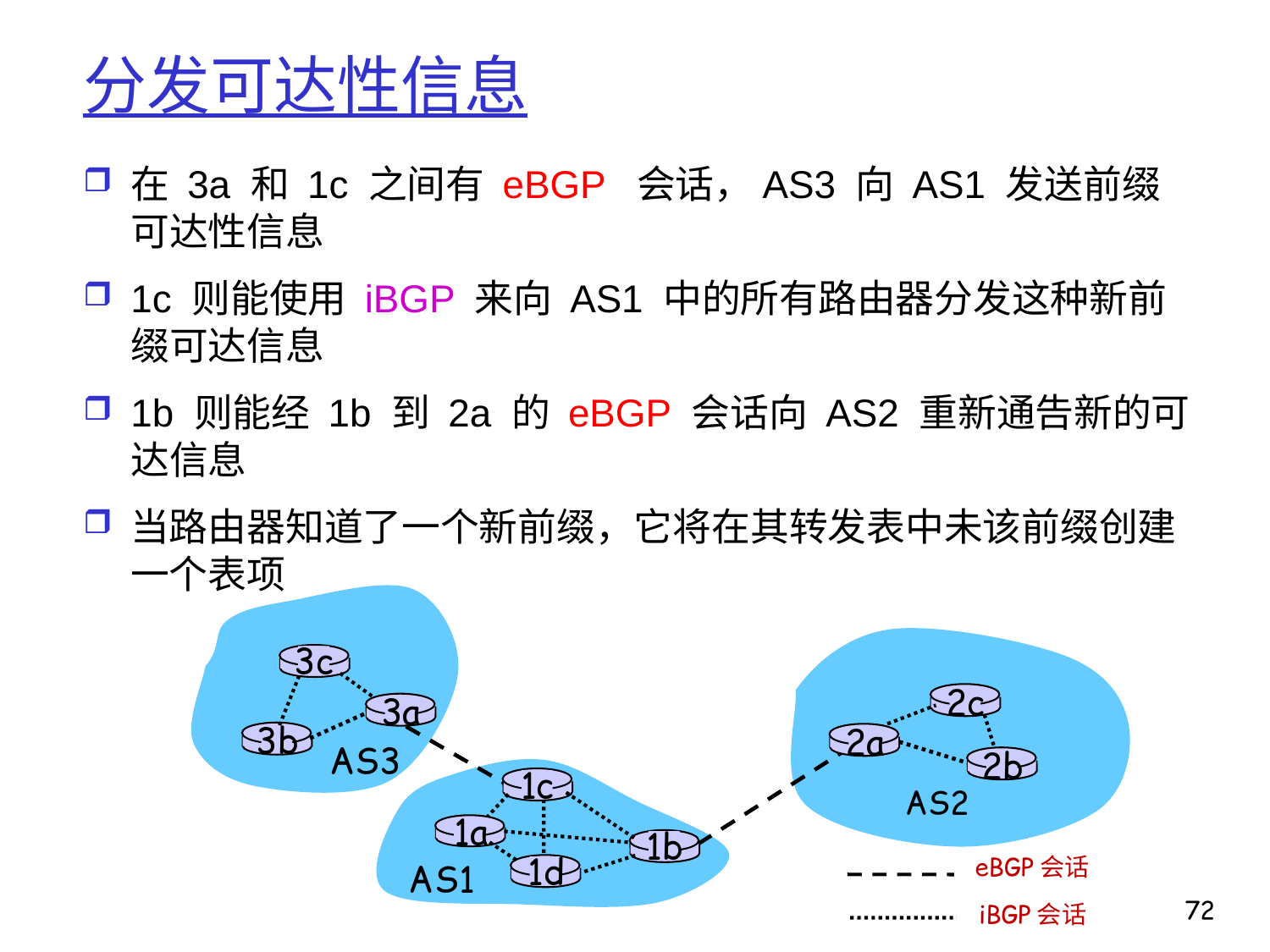

# 分发可达性信息
在 3a 和 1c 之间有 eBGP  会话，AS3 向 AS1 发送前缀可达性信息
1c 则能使用 iBGP 来向 AS1 中的所有路由器分发这种新前缀可达信息
1b 则能经 1b 到 2a 的 eBGP 会话向 AS2 重新通告新的可达信息
当路由器知道了一个新前缀，它将在其转发表中未该前缀创建一个表项

3c

2c

3a

3b

2a

AS3

2b

1c

AS2

1a

1b

1d

eBGP会话
AS1

iBGP会话

72